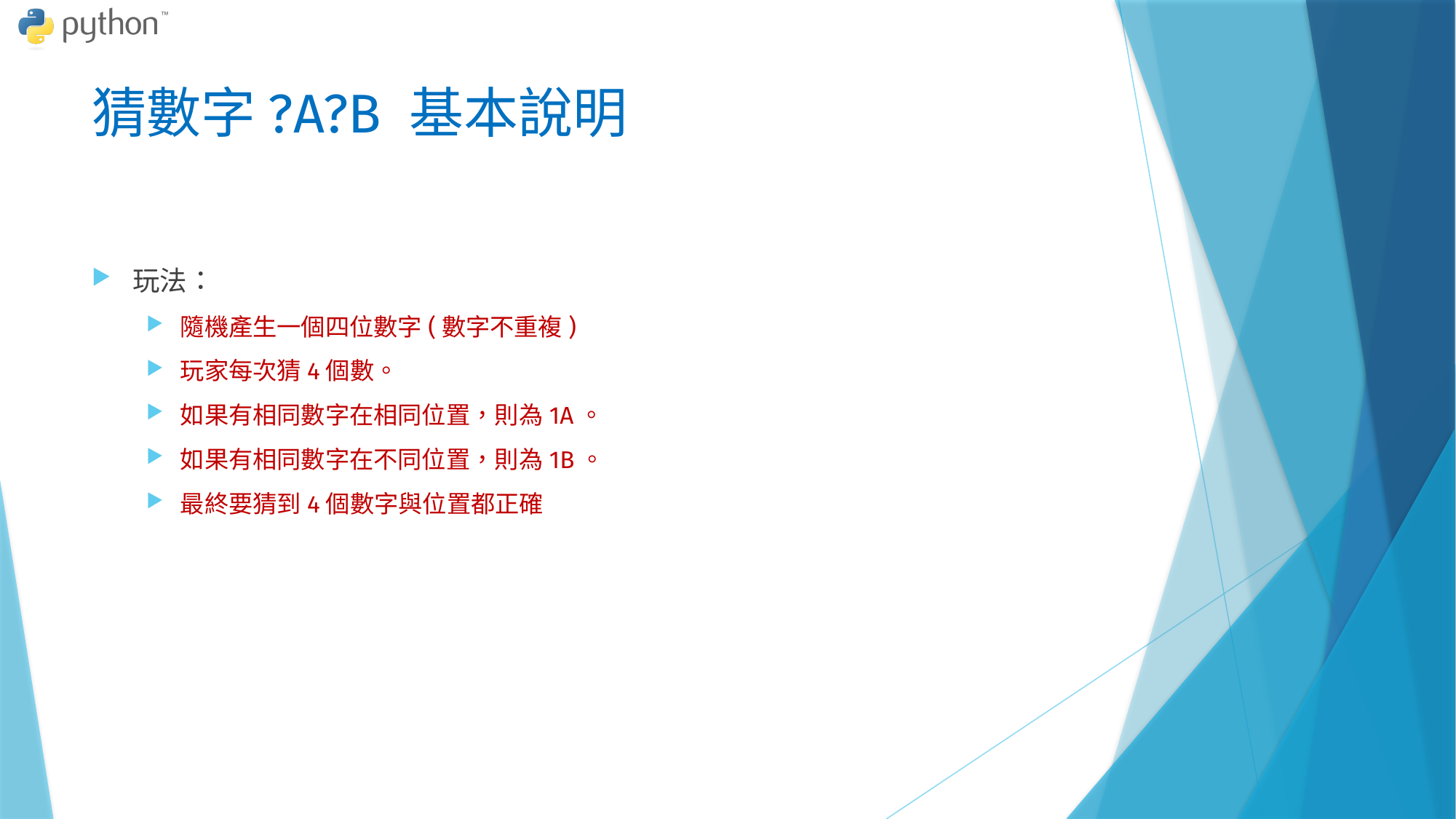

# 猜數字?A?B 基本說明
玩法：
隨機產生一個四位數字(數字不重複)
玩家每次猜4個數。
如果有相同數字在相同位置，則為1A。
如果有相同數字在不同位置，則為1B。
最終要猜到4個數字與位置都正確